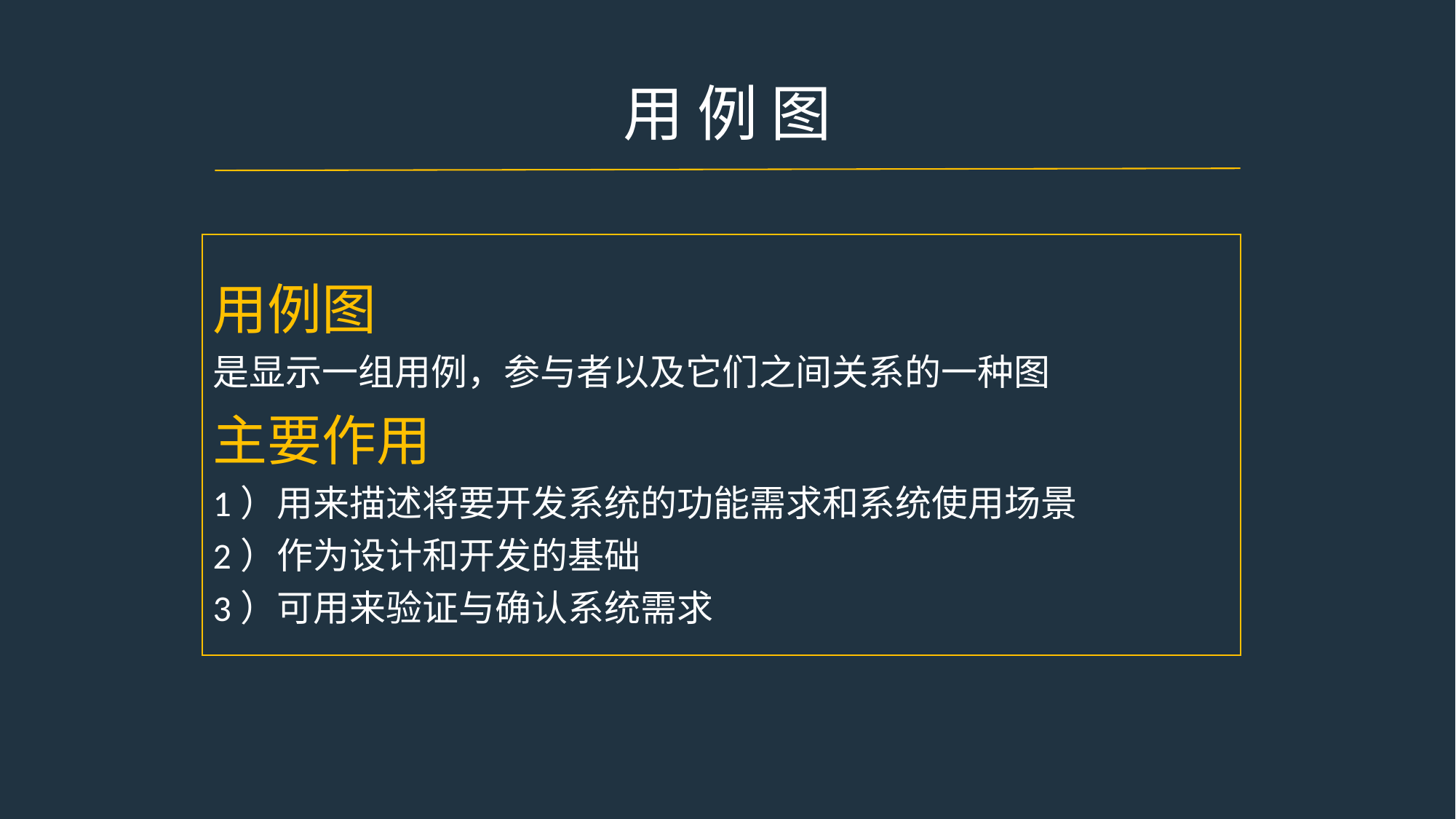

用 例 图
用例图
是显示一组用例，参与者以及它们之间关系的一种图
主要作用
1）用来描述将要开发系统的功能需求和系统使用场景
2）作为设计和开发的基础
3）可用来验证与确认系统需求